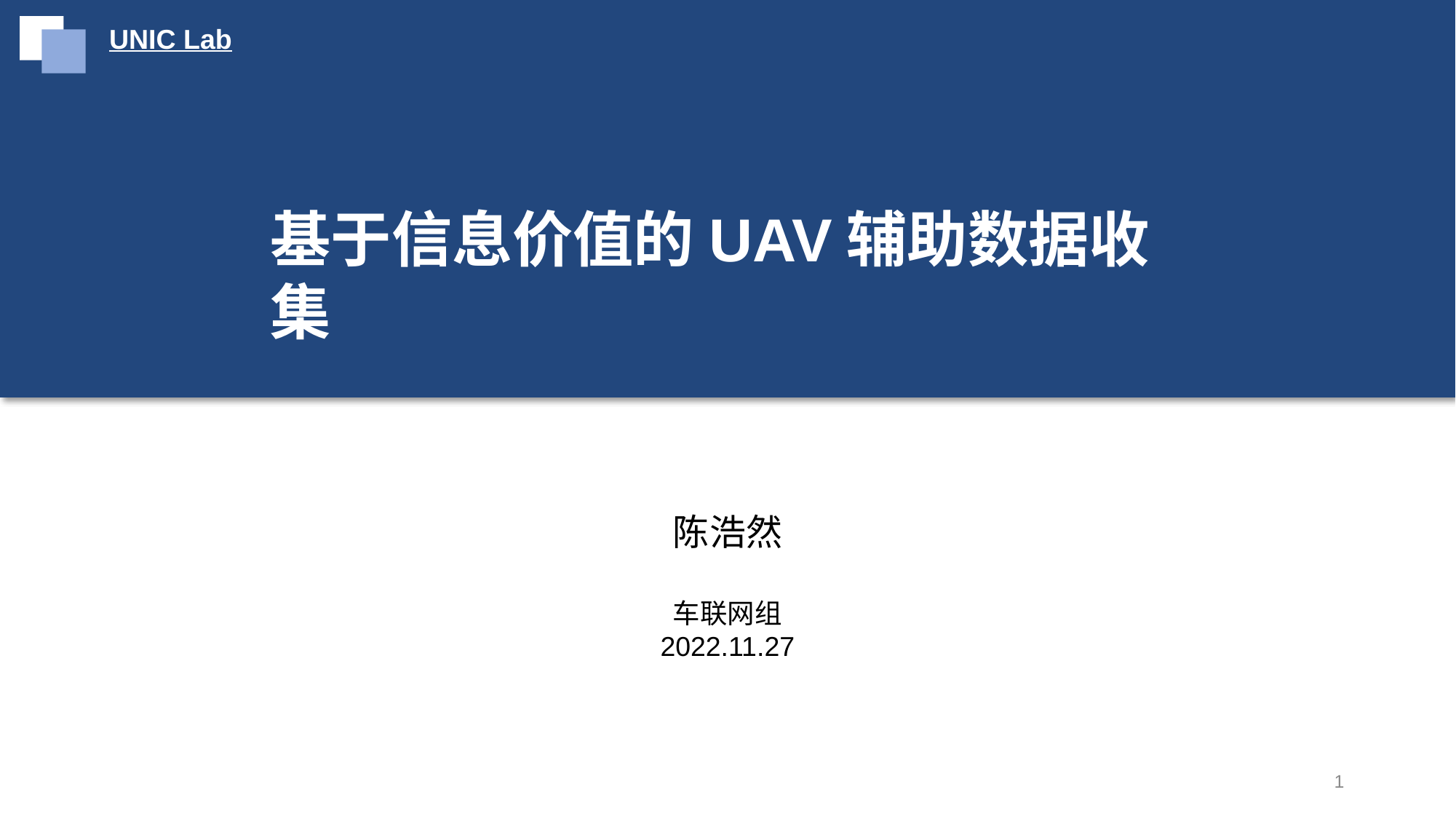

UNIC Lab

基于信息价值的UAV辅助数据收集
陈浩然

车联网组
2022.11.27
1